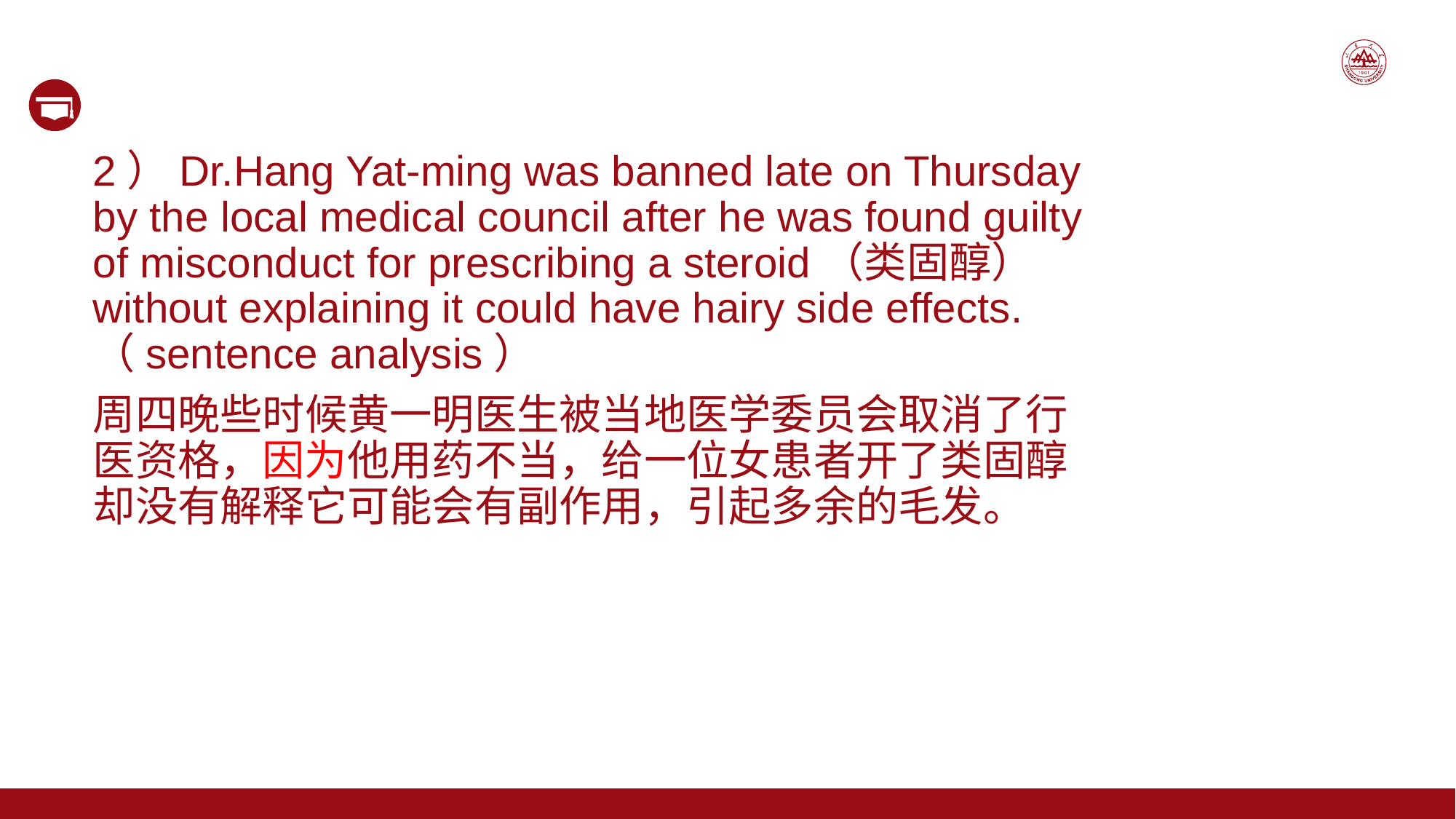

2）Dr.Hang Yat-ming was banned late on Thursday by the local medical council after he was found guilty of misconduct for prescribing a steroid（类固醇） without explaining it could have hairy side effects. （sentence analysis）
周四晚些时候黄一明医生被当地医学委员会取消了行医资格，因为他用药不当，给一位女患者开了类固醇却没有解释它可能会有副作用，引起多余的毛发。